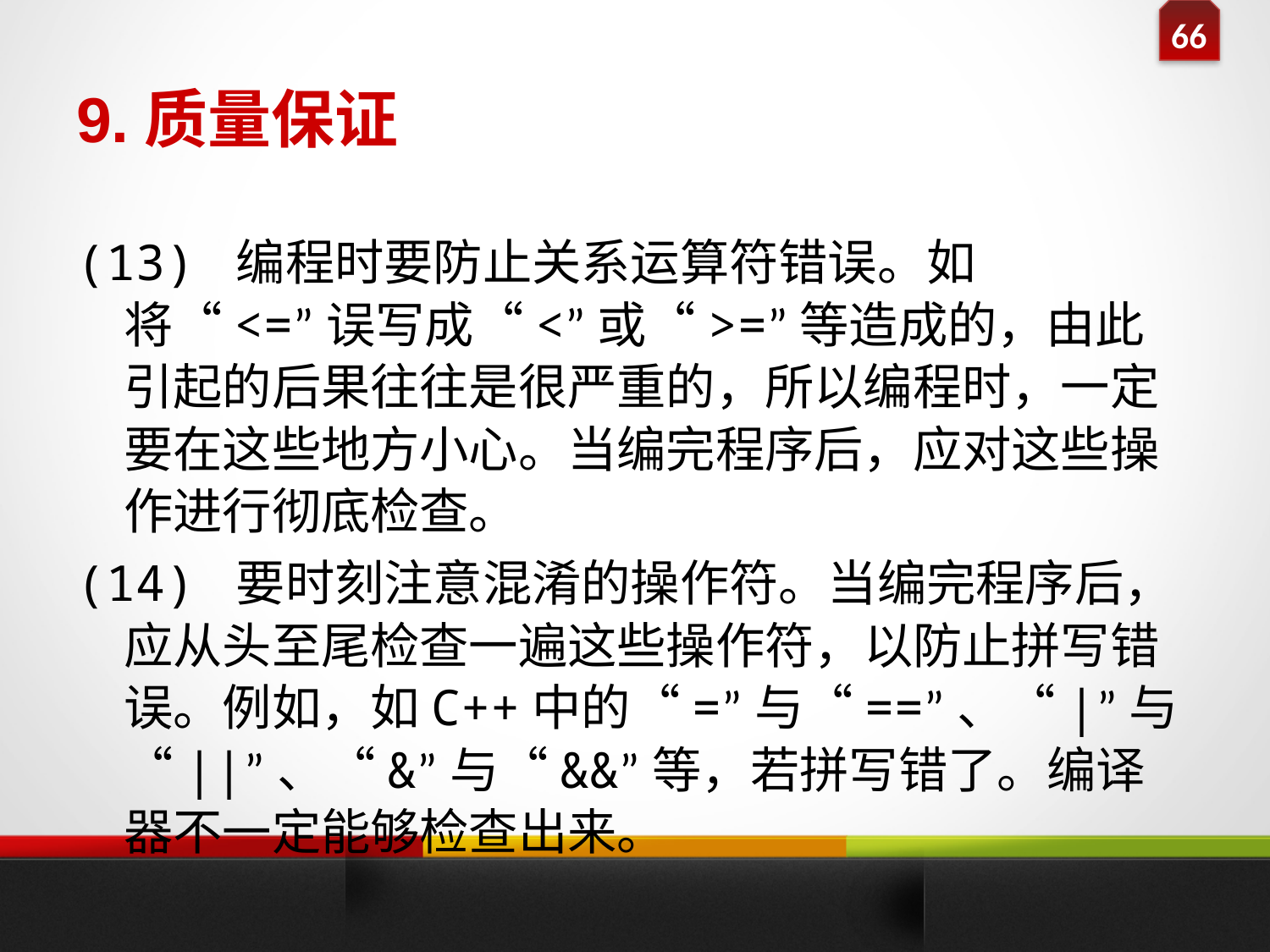

# 9.质量保证
(13) 编程时要防止关系运算符错误。如将“<=”误写成“<”或“>=”等造成的，由此引起的后果往往是很严重的，所以编程时，一定要在这些地方小心。当编完程序后，应对这些操作进行彻底检查。
(14) 要时刻注意混淆的操作符。当编完程序后，应从头至尾检查一遍这些操作符，以防止拼写错误。例如，如C++中的“=”与“==”、“|”与“||”、“&”与“&&”等，若拼写错了。编译器不一定能够检查出来。